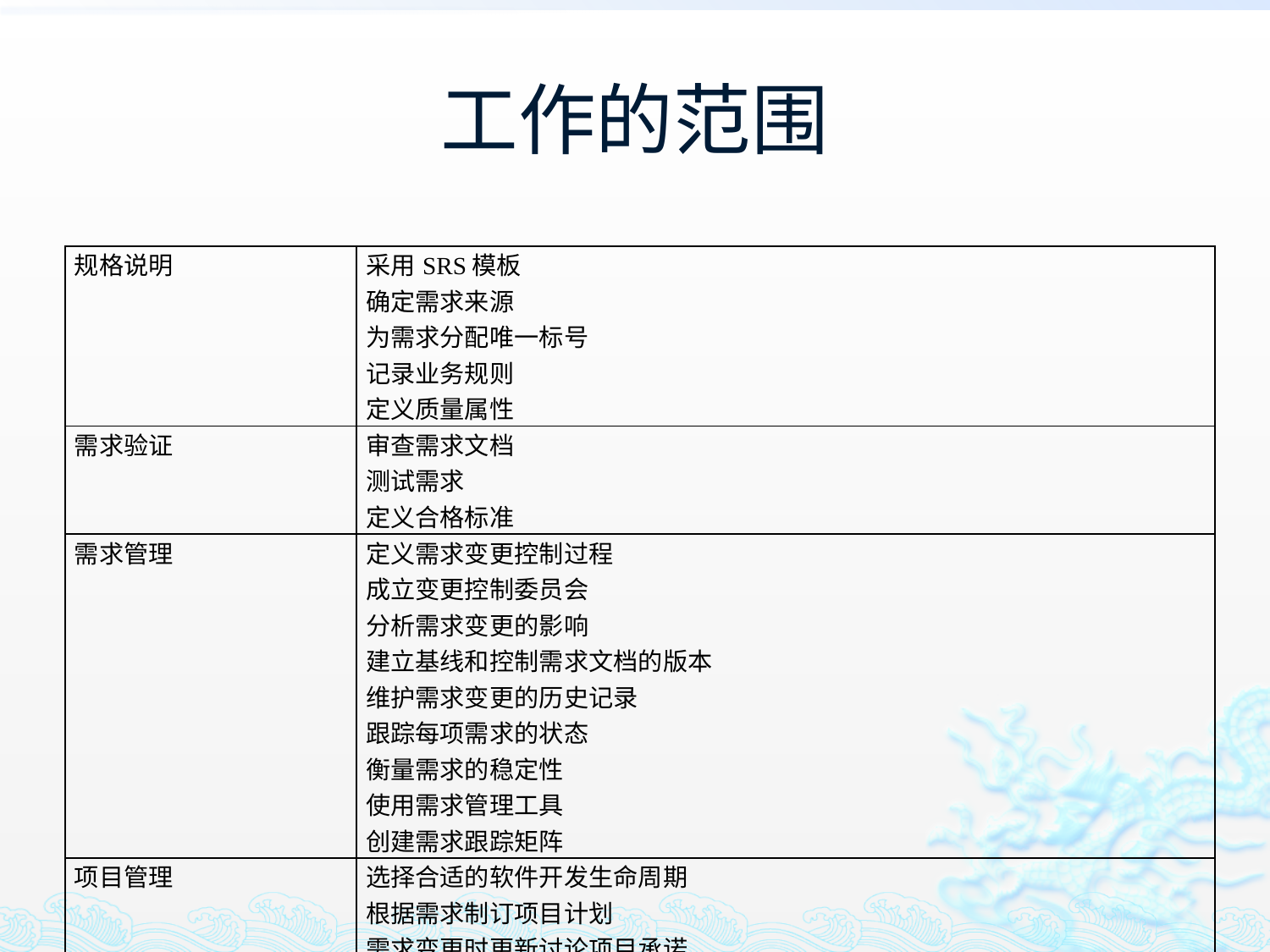

# 工作的范围
| 规格说明 | 采用SRS模板 确定需求来源 为需求分配唯一标号 记录业务规则 定义质量属性 |
| --- | --- |
| 需求验证 | 审查需求文档 测试需求 定义合格标准 |
| 需求管理 | 定义需求变更控制过程 成立变更控制委员会 分析需求变更的影响 建立基线和控制需求文档的版本 维护需求变更的历史记录 跟踪每项需求的状态 衡量需求的稳定性 使用需求管理工具 创建需求跟踪矩阵 |
| 项目管理 | 选择合适的软件开发生命周期 根据需求制订项目计划 需求变更时更新讨论项目承诺 管理与需求相关的风险以及编写风险文档 跟踪需求工程的投入 从其他项目的需求工程中积累经验 |